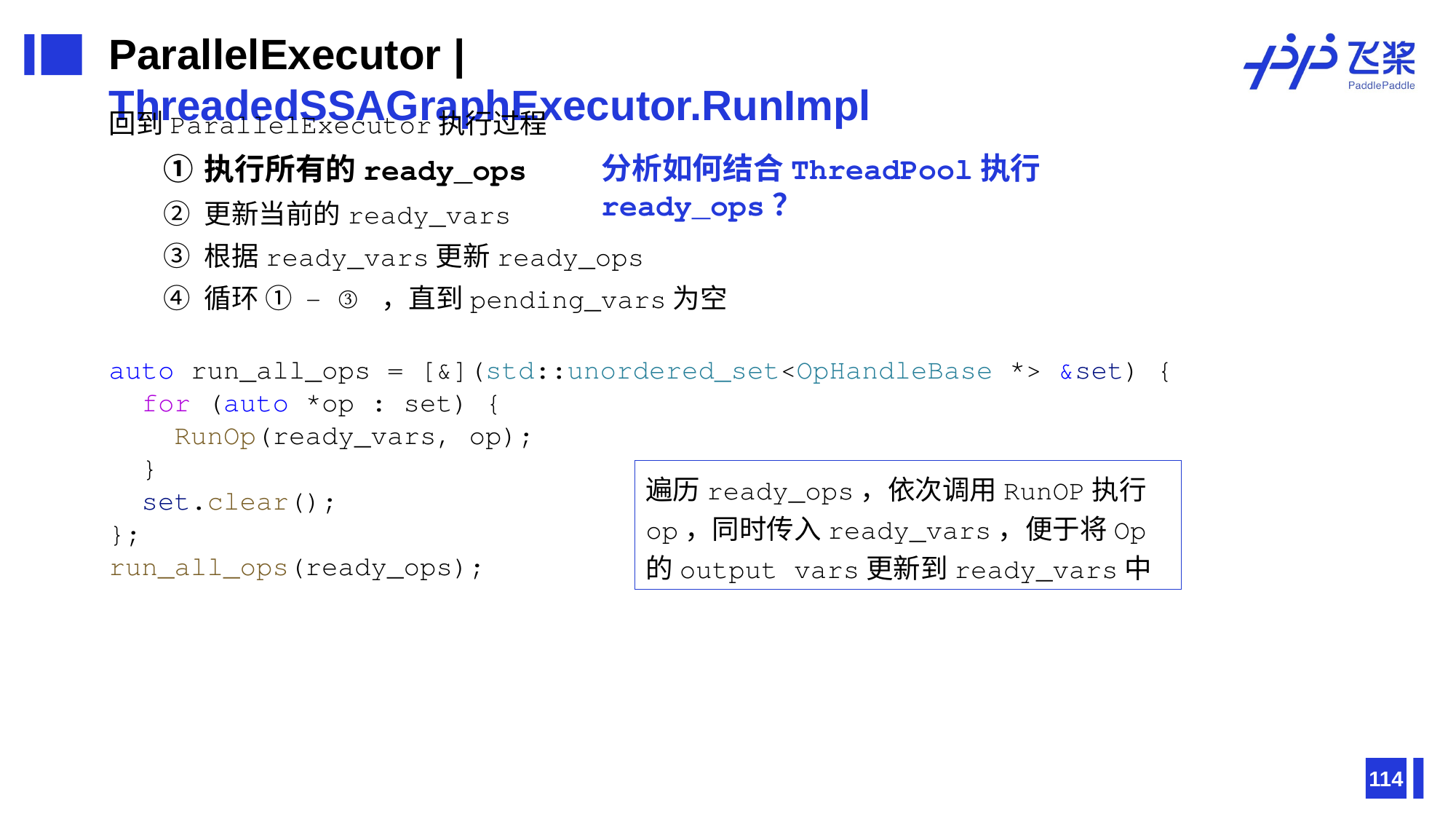

ParallelExecutor | ThreadedSSAGraphExecutor.RunImpl
回到ParallelExecutor执行过程
执行所有的ready_ops
更新当前的ready_vars
根据ready_vars更新ready_ops
循环 ① - ③ ，直到pending_vars为空
分析如何结合ThreadPool执行ready_ops？
auto run_all_ops = [&](std::unordered_set<OpHandleBase *> &set) {
  for (auto *op : set) {
    RunOp(ready_vars, op);
  }
  set.clear();
};
run_all_ops(ready_ops);
遍历ready_ops，依次调用RunOP执行op，同时传入ready_vars，便于将Op的output vars更新到ready_vars中
114